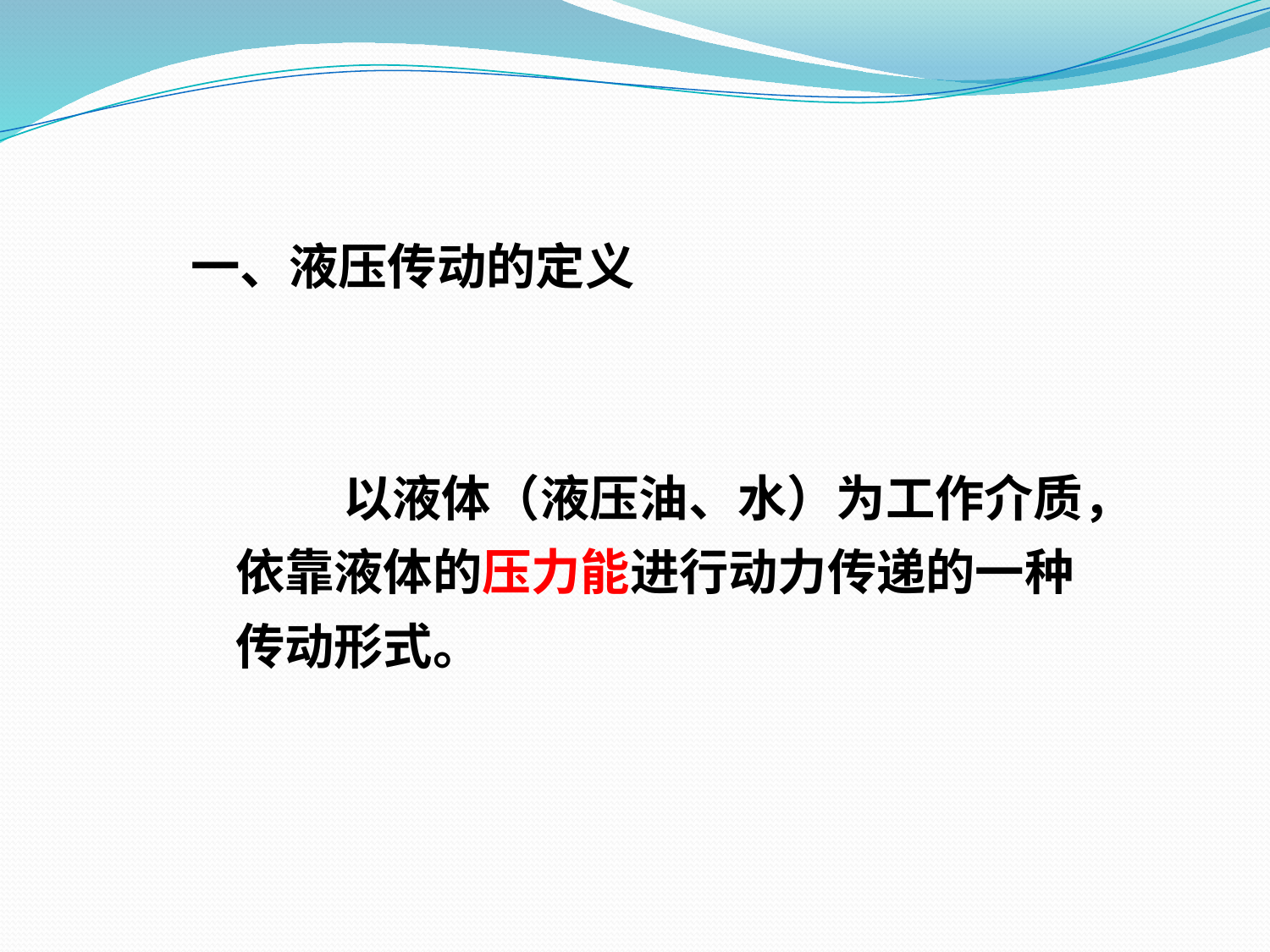

# 一、液压传动的定义
             以液体（液压油、水）为工作介质，依靠液体的压力能进行动力传递的一种传动形式。